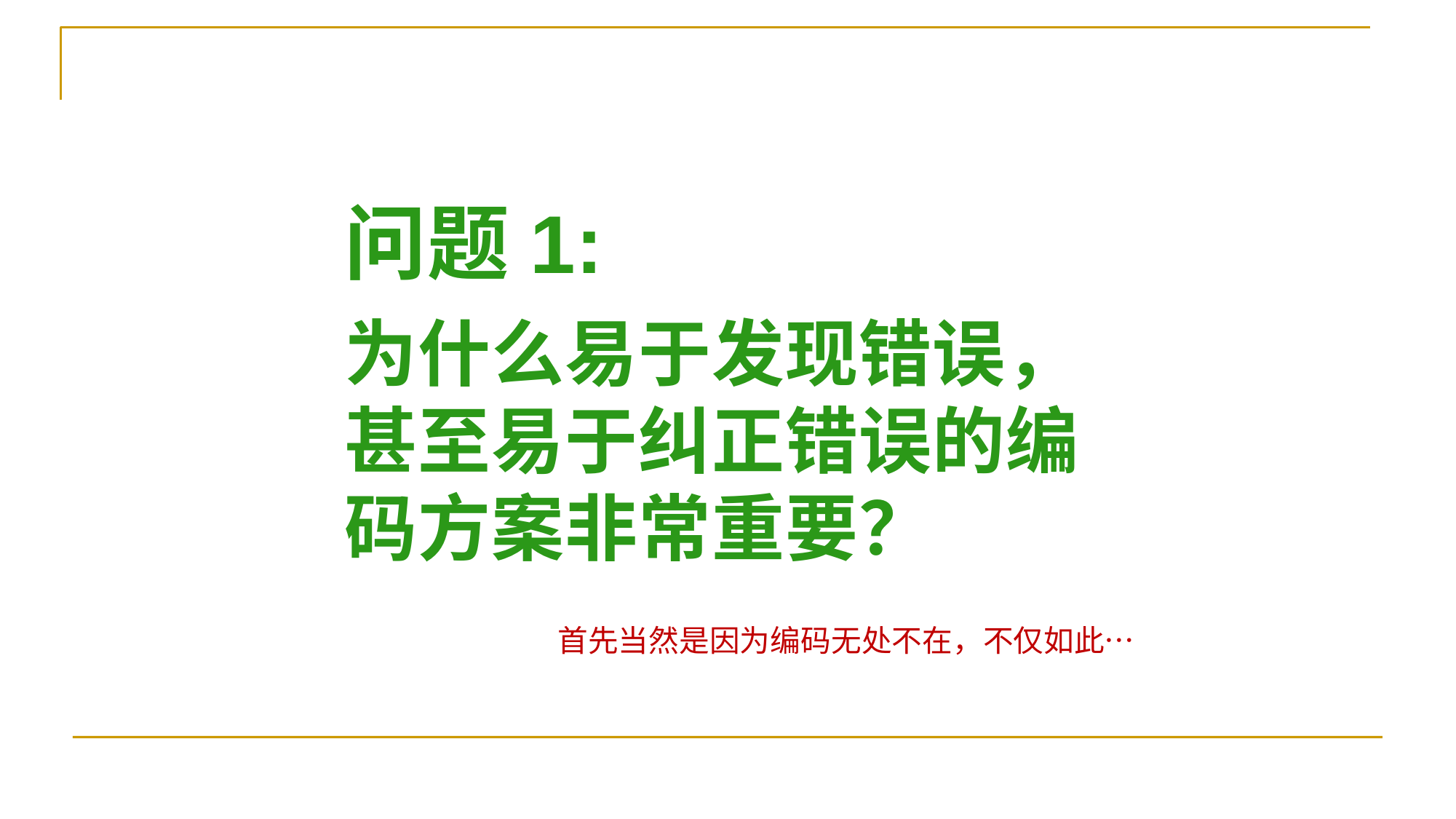

问题1:
为什么易于发现错误，甚至易于纠正错误的编码方案非常重要？
首先当然是因为编码无处不在，不仅如此…